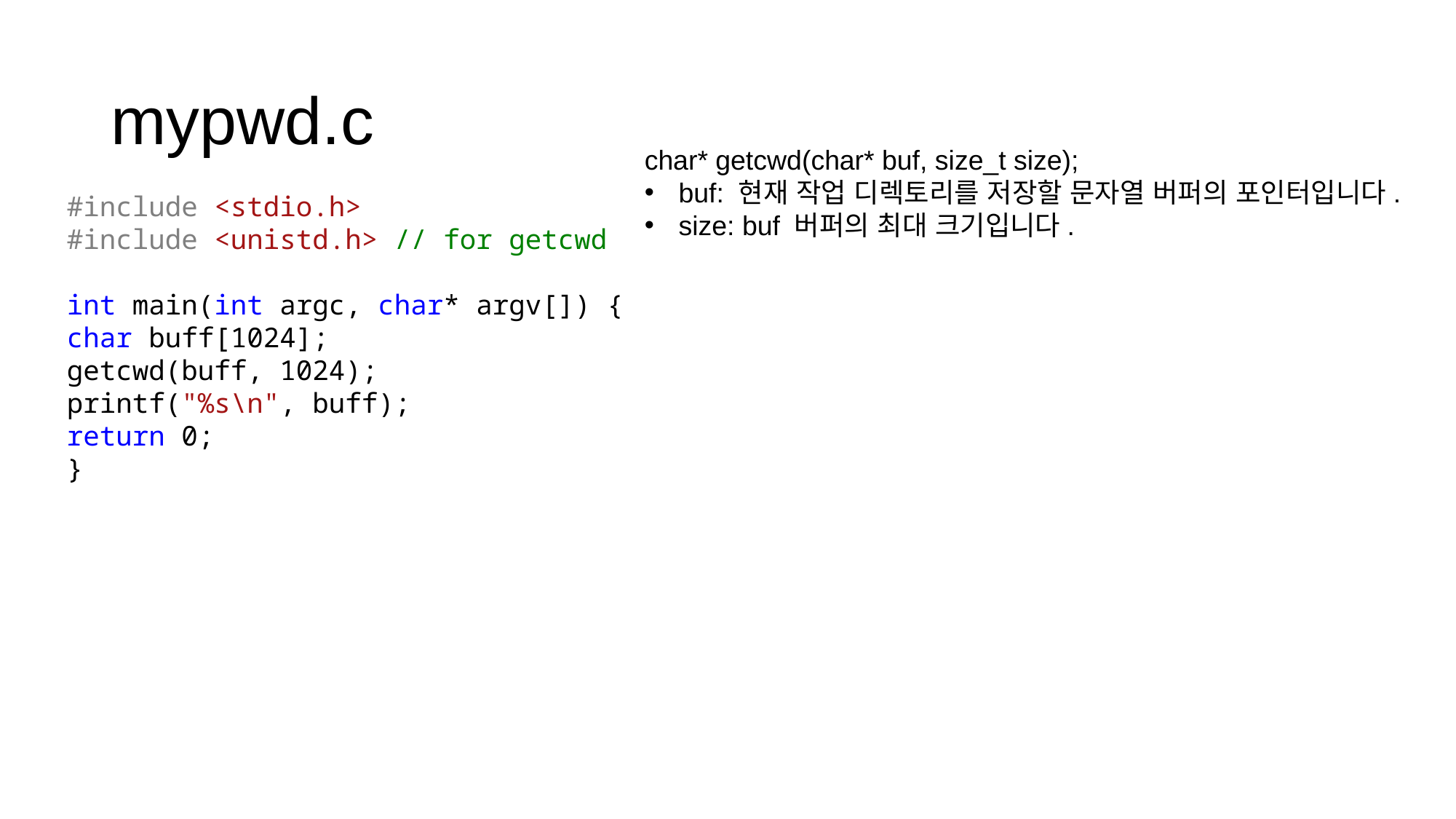

# mypwd.c
char* getcwd(char* buf, size_t size);
buf: 현재 작업 디렉토리를 저장할 문자열 버퍼의 포인터입니다.
size: buf 버퍼의 최대 크기입니다.
#include <stdio.h>
#include <unistd.h> // for getcwd

int main(int argc, char* argv[]) {
char buff[1024];
getcwd(buff, 1024);
printf("%s\n", buff);
return 0;
}